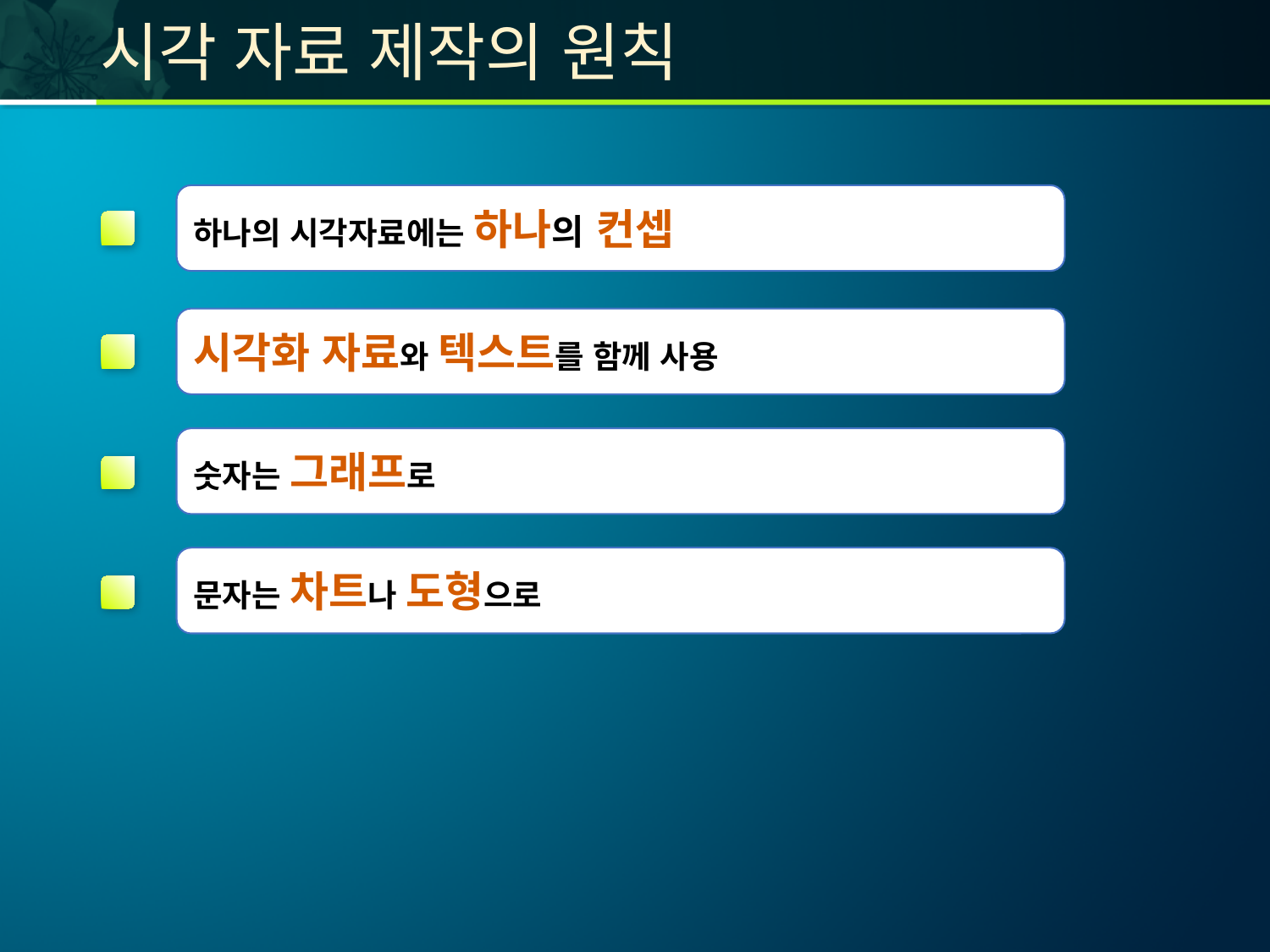

# 시각 자료 제작의 원칙
하나의 시각자료에는 하나의 컨셉

시각화 자료와 텍스트를 함께 사용

숫자는 그래프로

문자는 차트나 도형으로